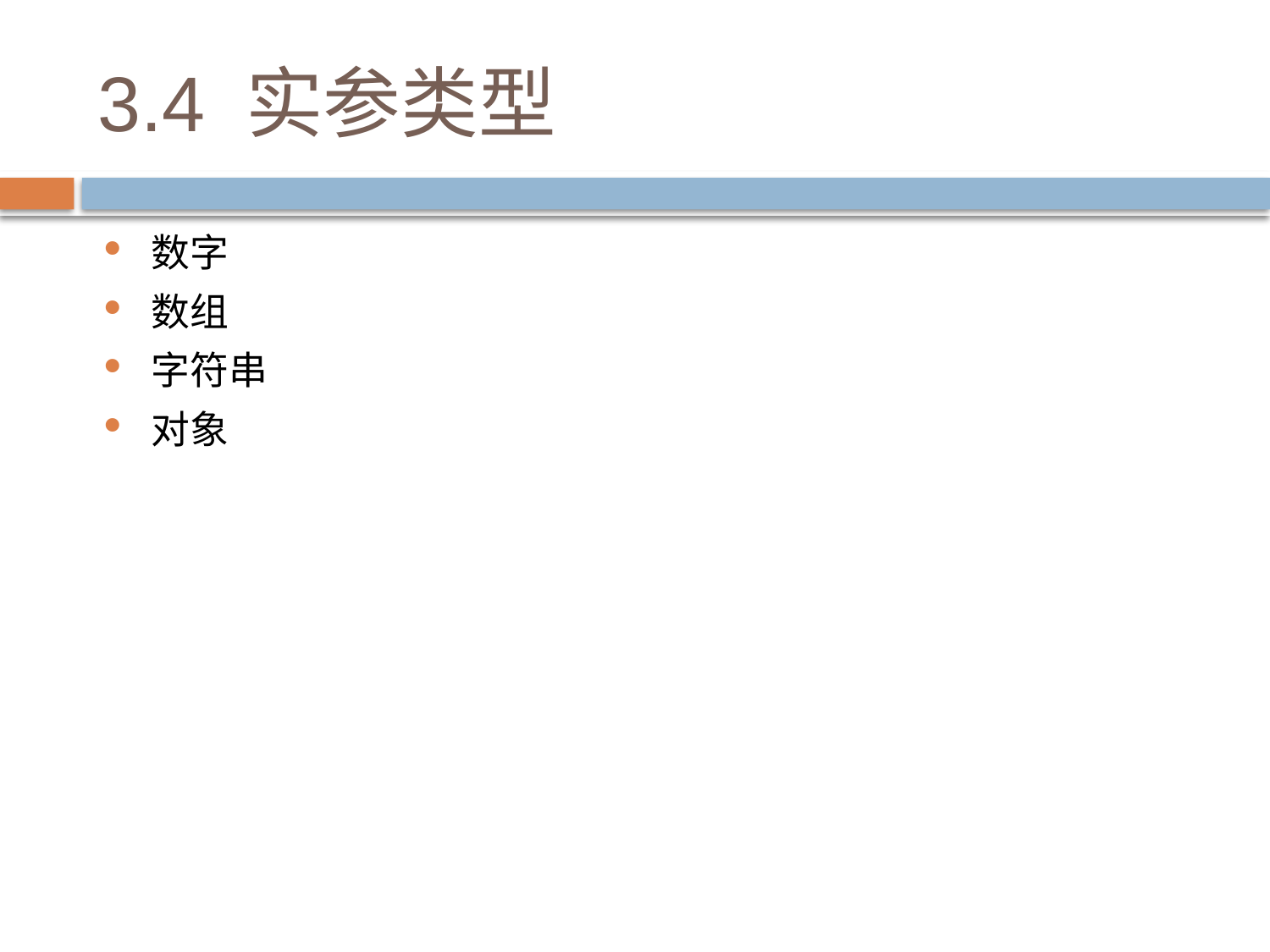

# 3.4 实参类型
数字
数组
字符串
对象